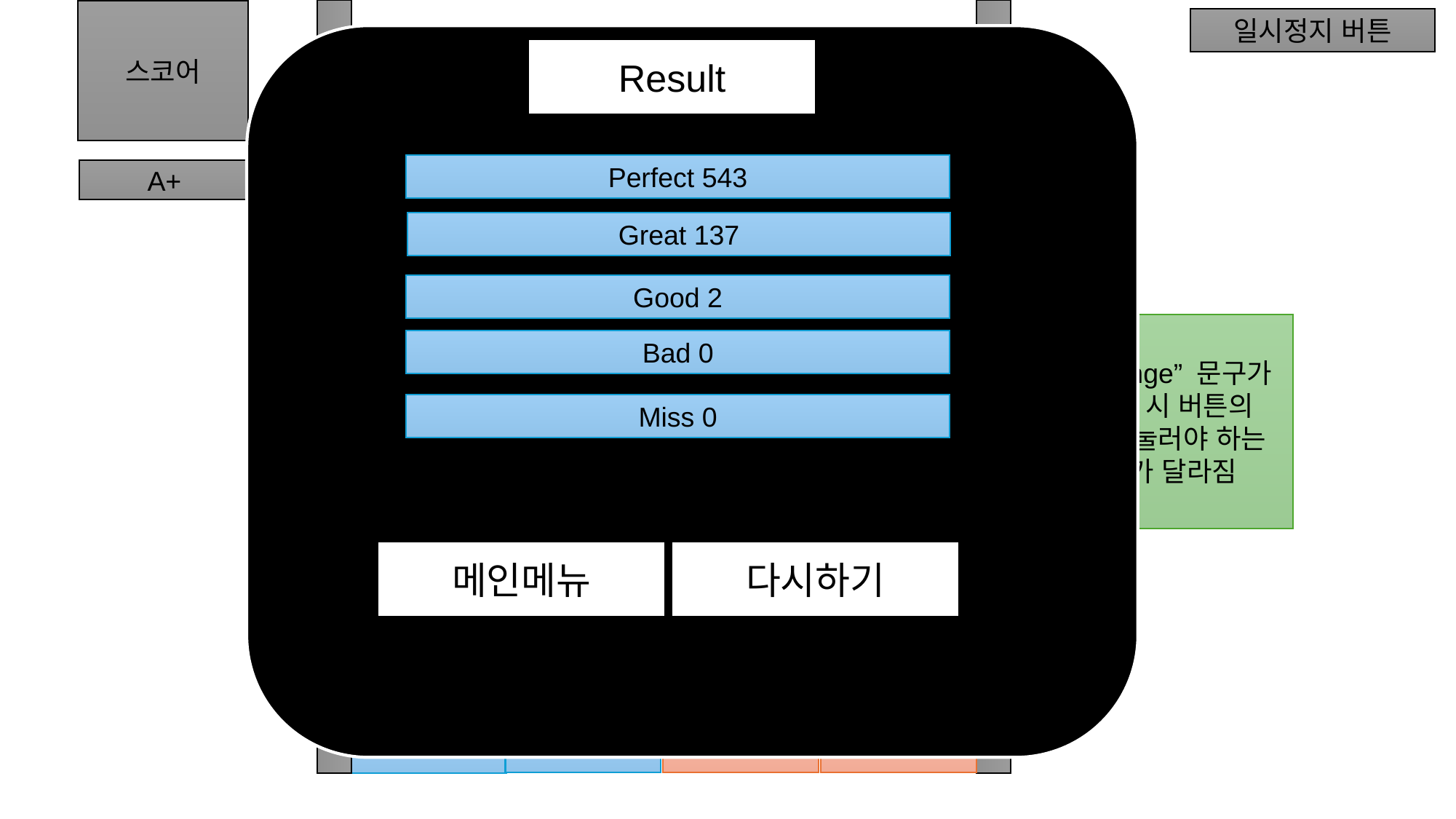

스코어
일시정지 버튼

Result

Perfect 543
A+
Great 137

Good 2

“Change” 문구가 나올 시 버튼의 색과 눌러야 하는 키가 달라짐
Bad 0

Miss 0

메인메뉴
다시하기